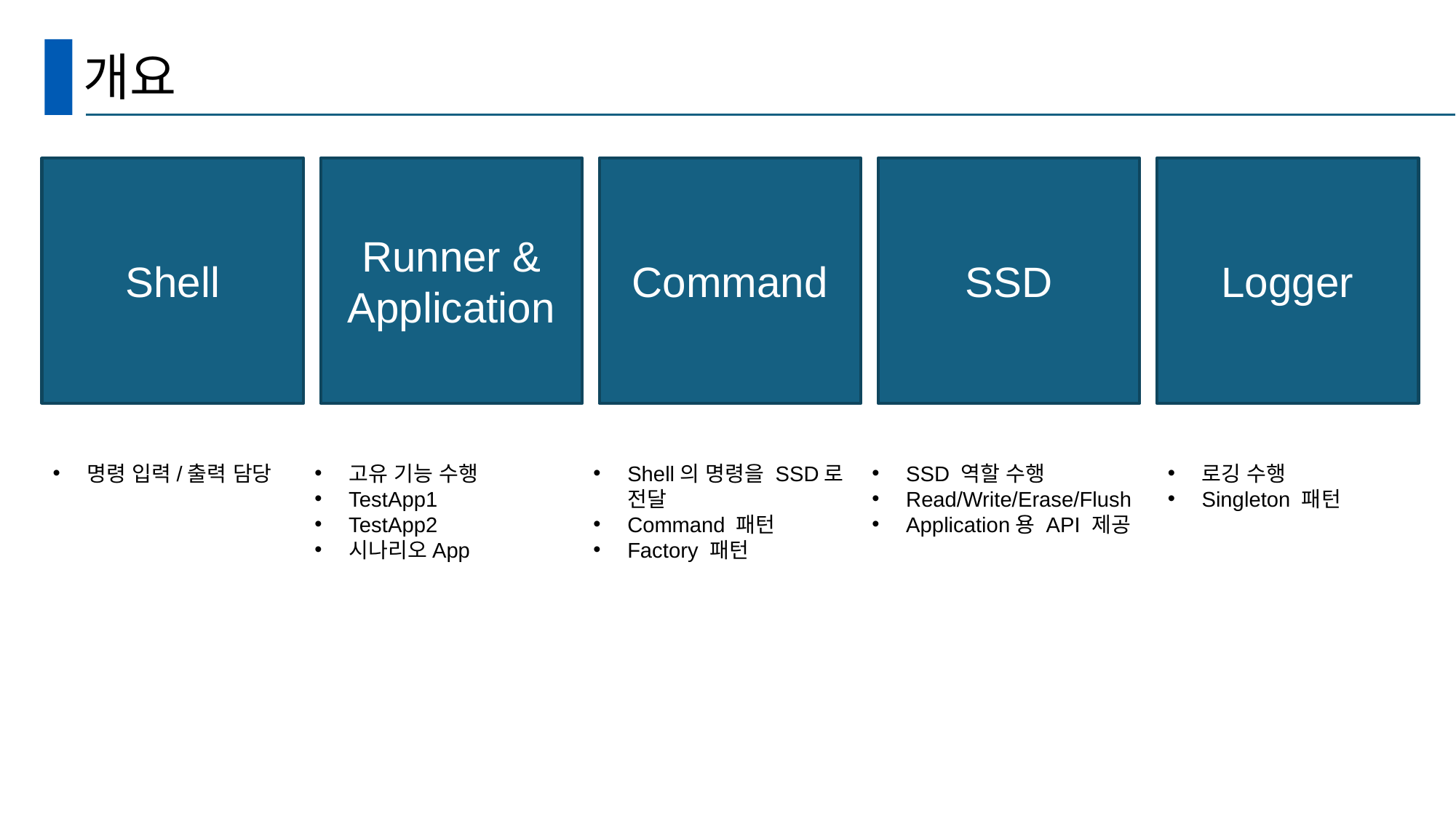

# 개요
Shell
Runner &
Application
Command
SSD
Logger
로깅 수행
Singleton 패턴
Shell의 명령을 SSD로 전달
Command 패턴
Factory 패턴
SSD 역할 수행
Read/Write/Erase/Flush
Application용 API 제공
명령 입력/출력 담당
고유 기능 수행
TestApp1
TestApp2
시나리오App